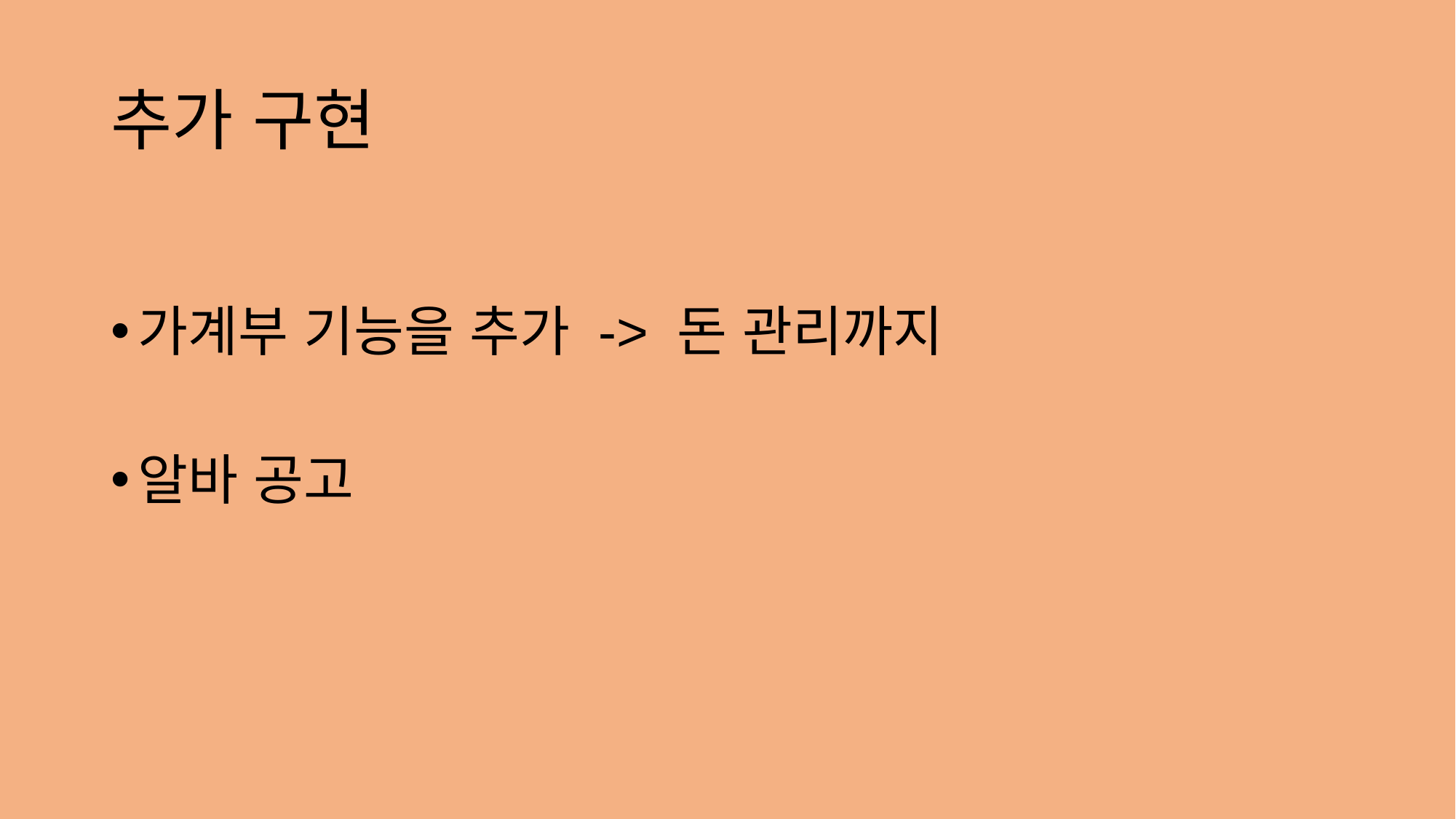

# 추가 구현

가계부 기능을 추가 -> 돈 관리까지

알바 공고